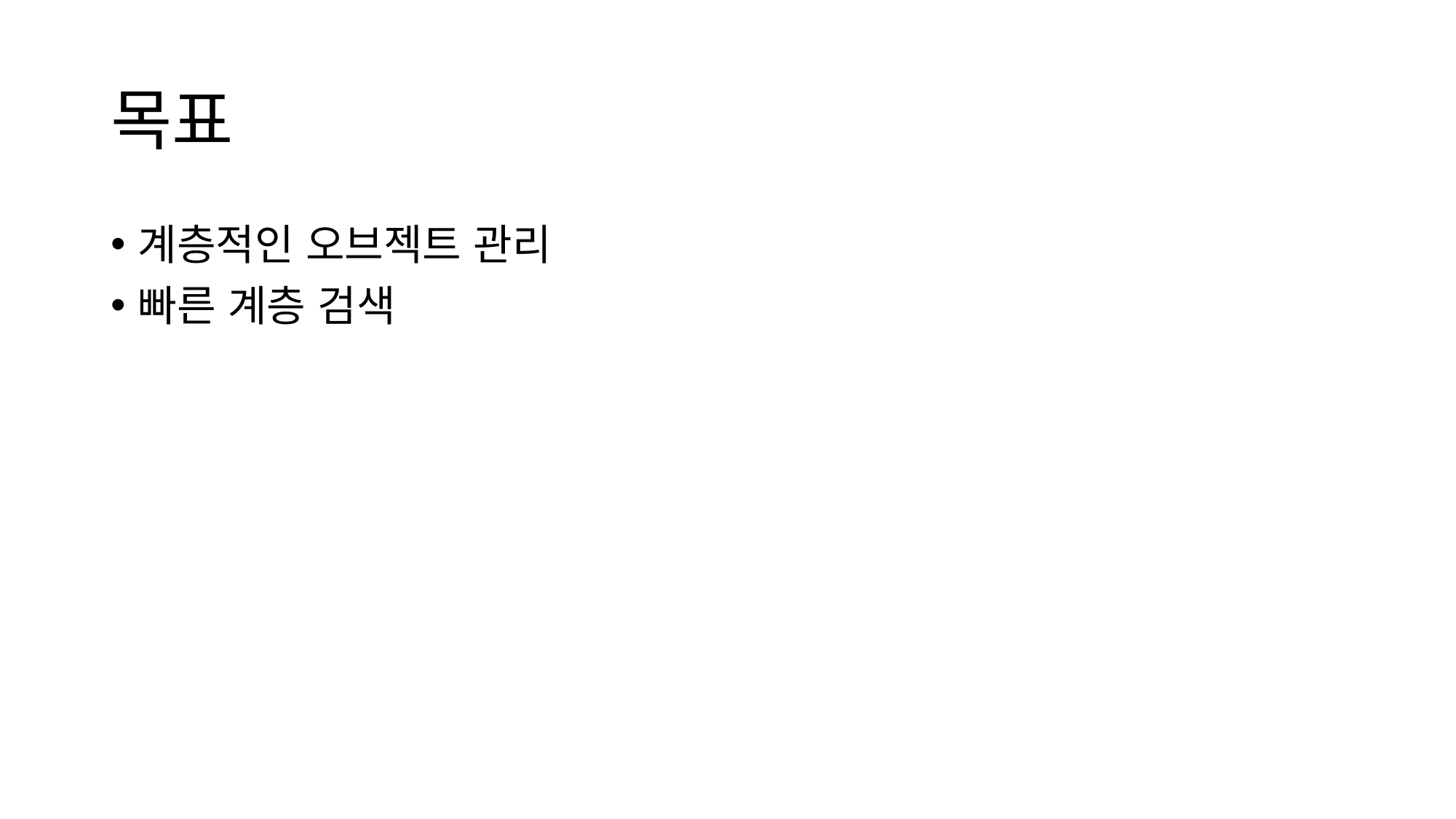

# 목표
계층적인 오브젝트 관리
빠른 계층 검색